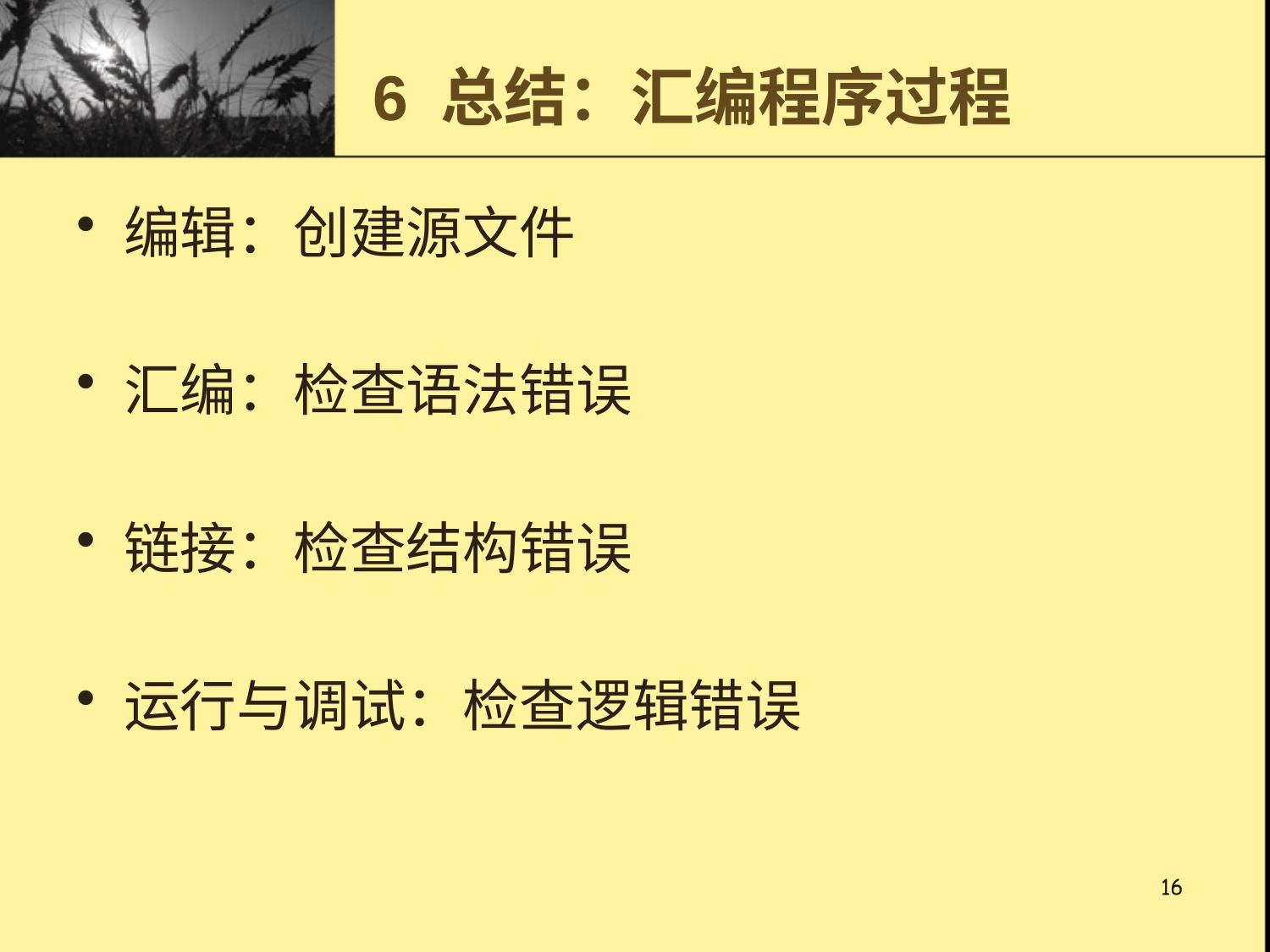

# 6 总结：汇编程序过程
编辑：创建源文件

汇编：检查语法错误

链接：检查结构错误

运行与调试：检查逻辑错误
16